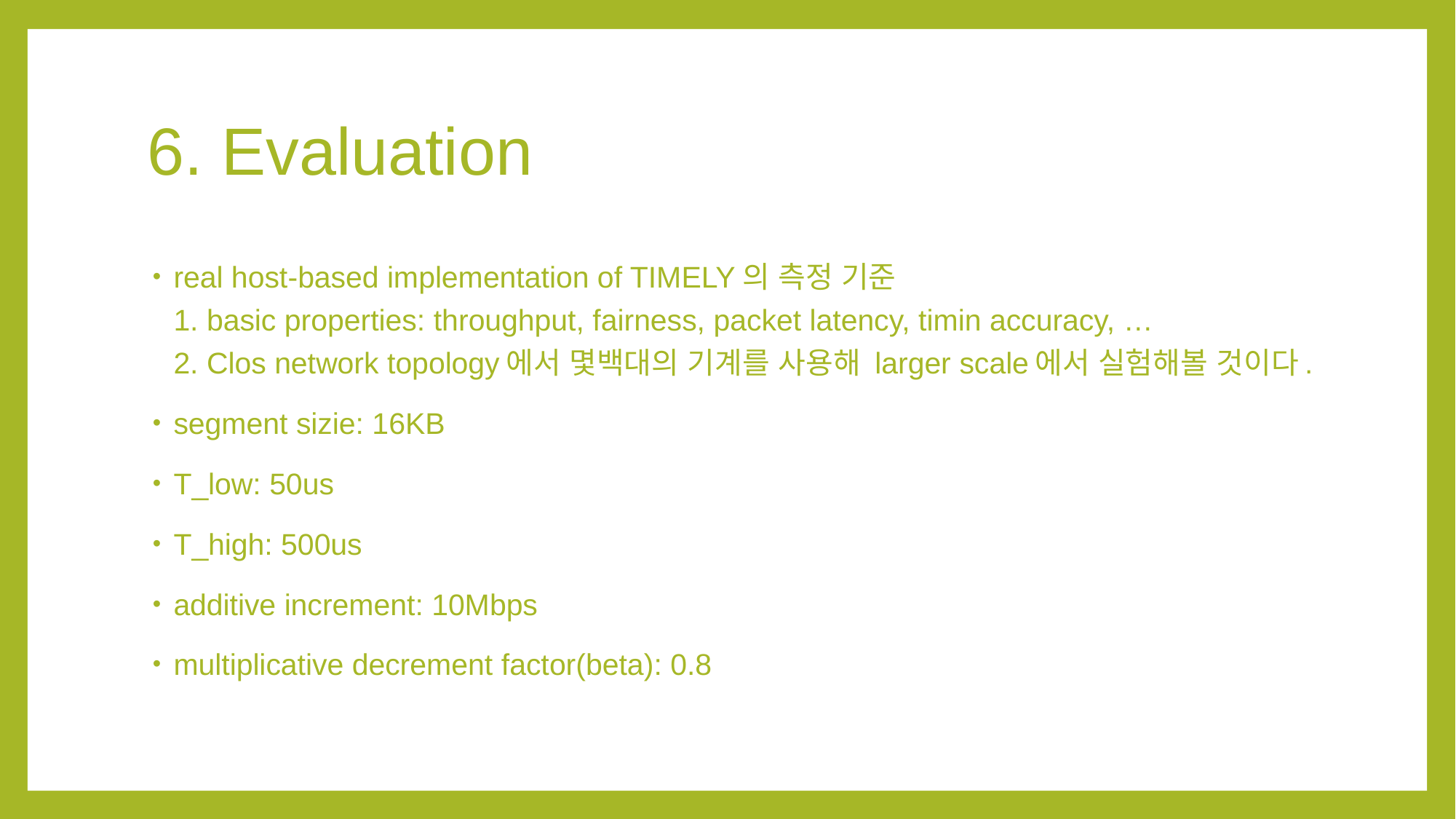

# 6. Evaluation
real host-based implementation of TIMELY의 측정 기준
1. basic properties: throughput, fairness, packet latency, timin accuracy, …
2. Clos network topology에서 몇백대의 기계를 사용해 larger scale에서 실험해볼 것이다.
segment sizie: 16KB
T_low: 50us
T_high: 500us
additive increment: 10Mbps
multiplicative decrement factor(beta): 0.8